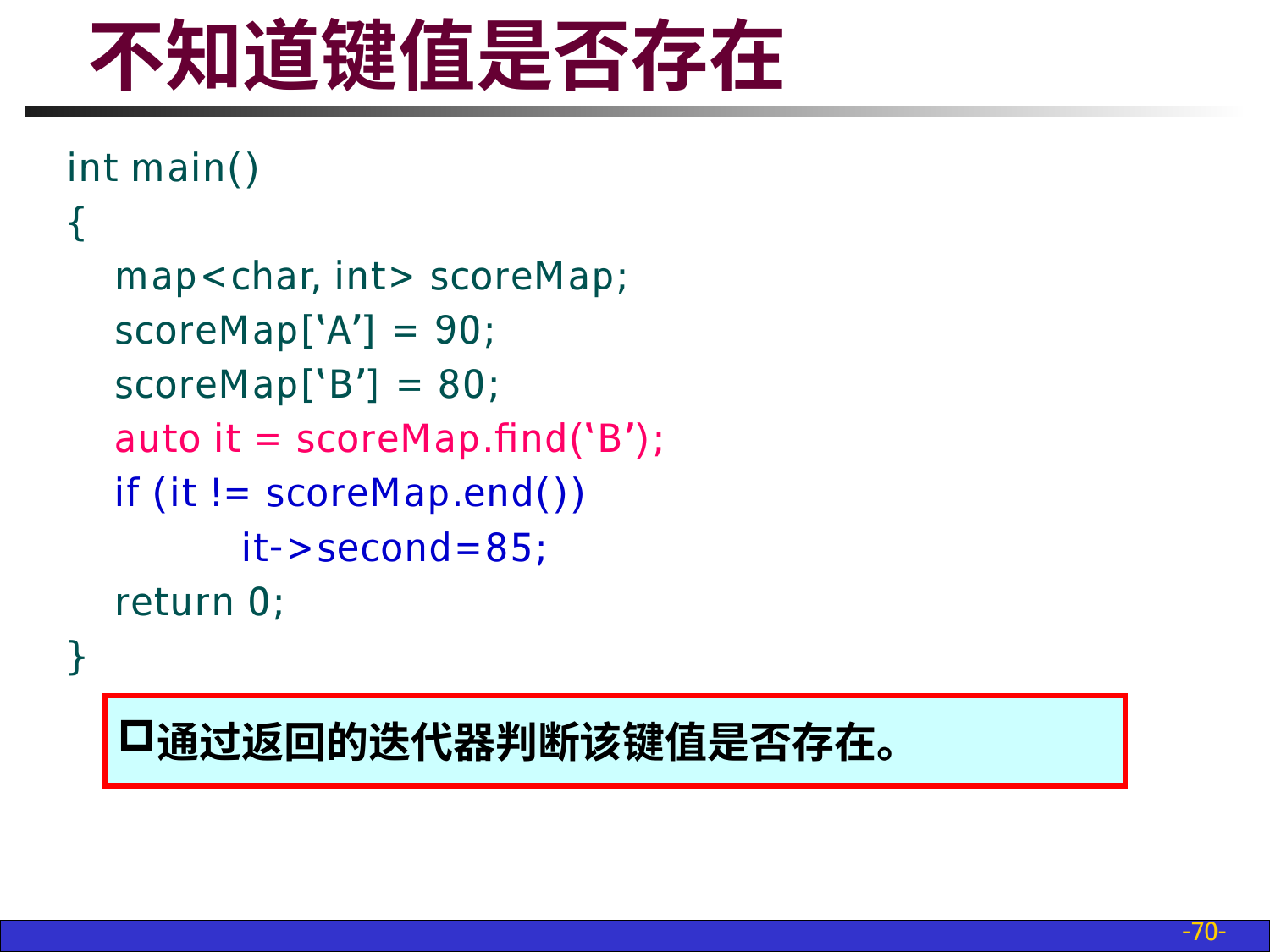

# 不知道键值是否存在
int main()
{
	map<char, int> scoreMap;
	scoreMap[‘A’] = 90;
	scoreMap[‘B’] = 80;
	auto it = scoreMap.find(‘B’);
	if (it != scoreMap.end())
		it->second=85;
	return 0;
}
通过返回的迭代器判断该键值是否存在。
-70-